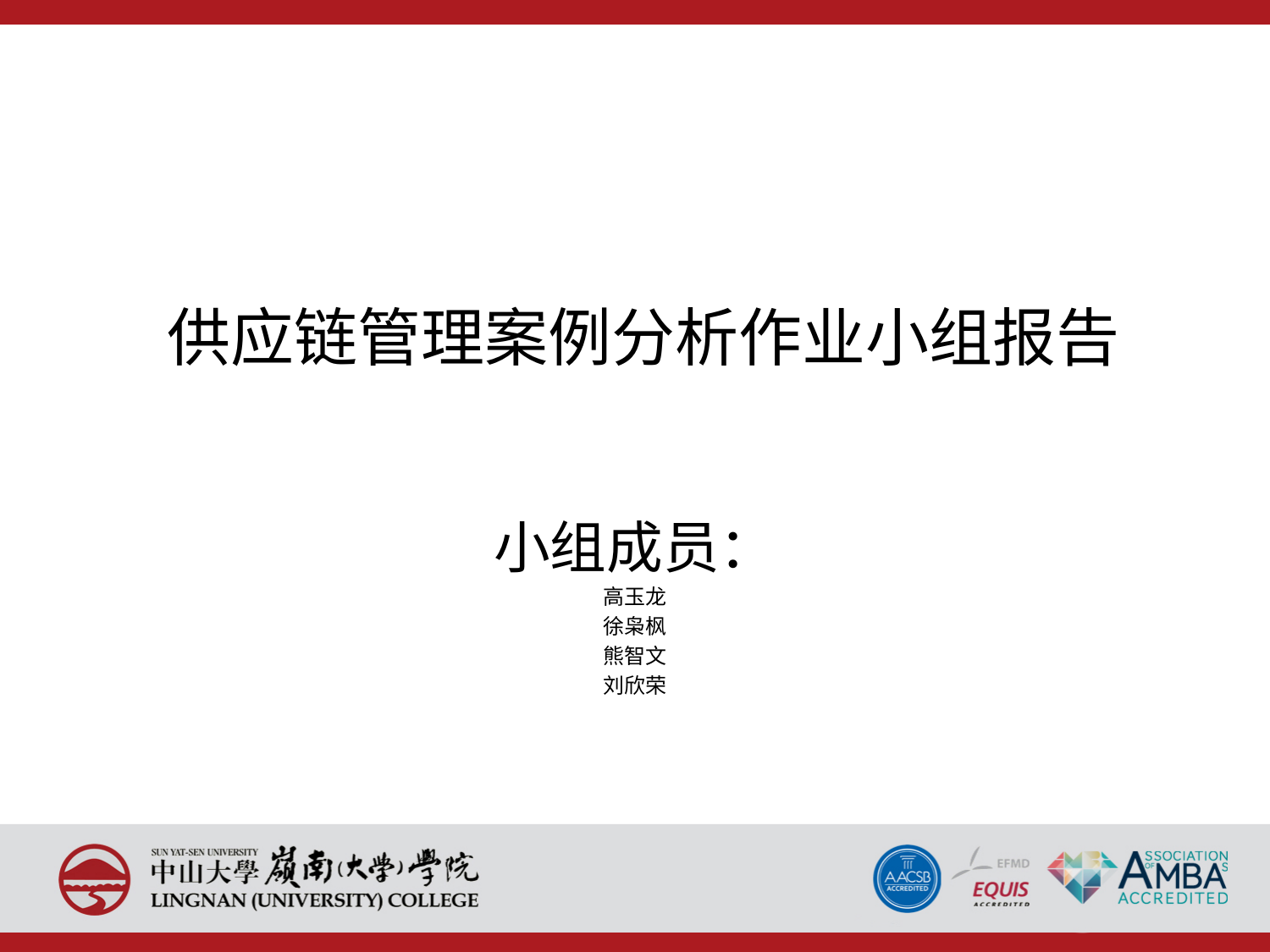

# 供应链管理案例分析作业小组报告
小组成员：
高玉龙
徐枭枫
熊智文
刘欣荣